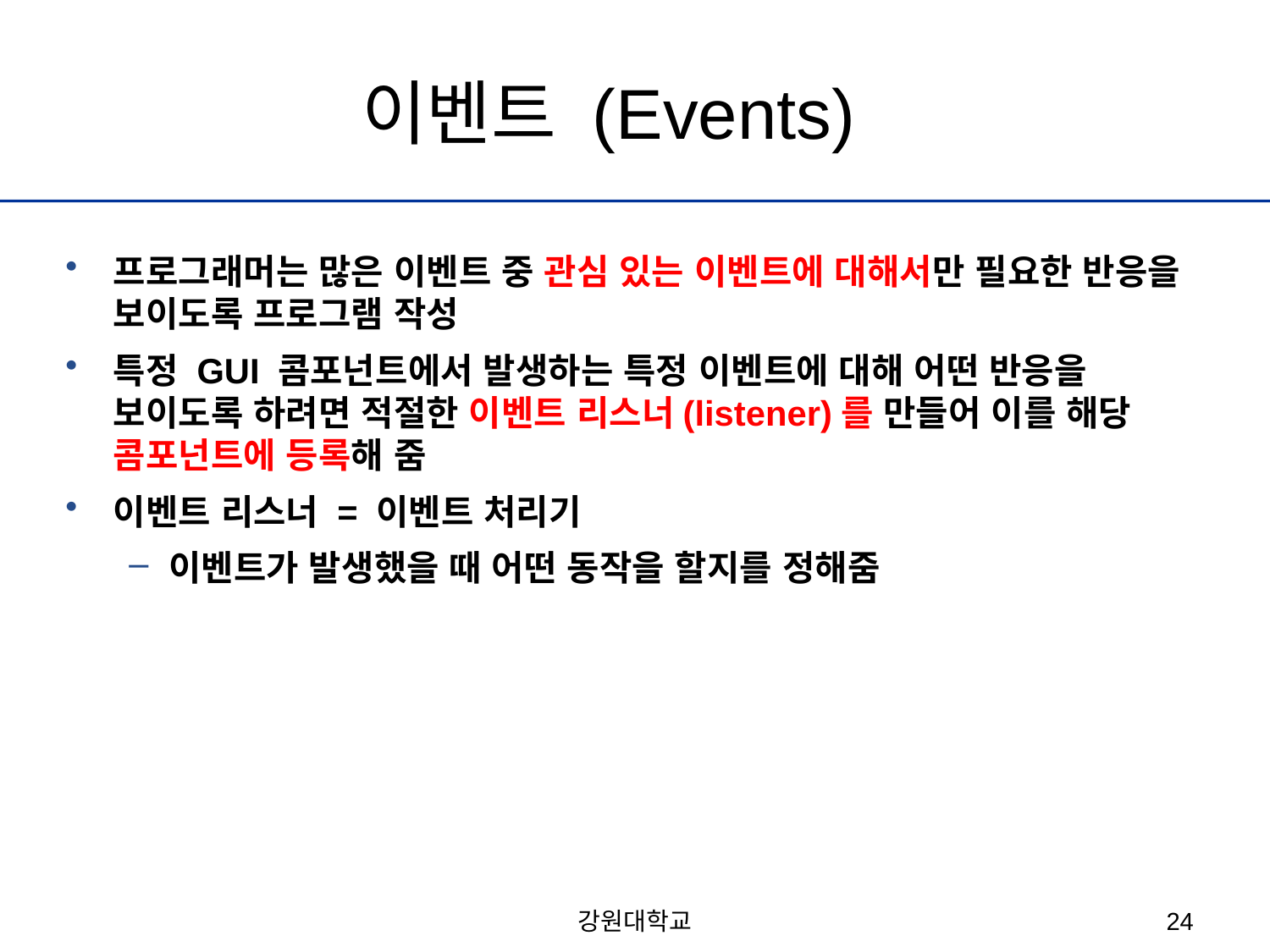

# 이벤트 (Events)

프로그래머는 많은 이벤트 중 관심 있는 이벤트에 대해서만 필요한 반응을 보이도록 프로그램 작성
특정 GUI 콤포넌트에서 발생하는 특정 이벤트에 대해 어떤 반응을 보이도록 하려면 적절한 이벤트 리스너(listener)를 만들어 이를 해당 콤포넌트에 등록해 줌
이벤트 리스너 = 이벤트 처리기
이벤트가 발생했을 때 어떤 동작을 할지를 정해줌
강원대학교
24